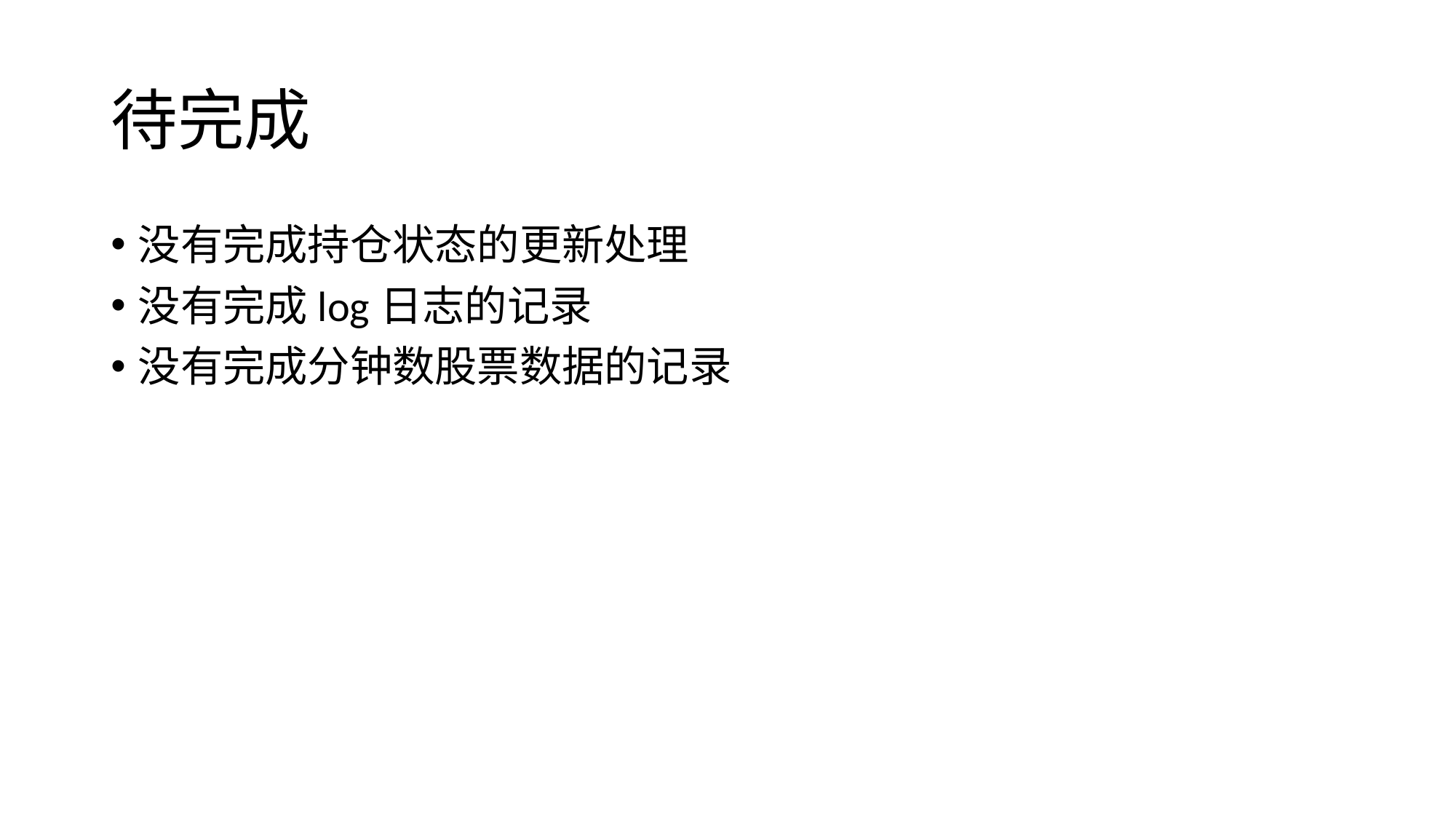

# 待完成
没有完成持仓状态的更新处理
没有完成log日志的记录
没有完成分钟数股票数据的记录